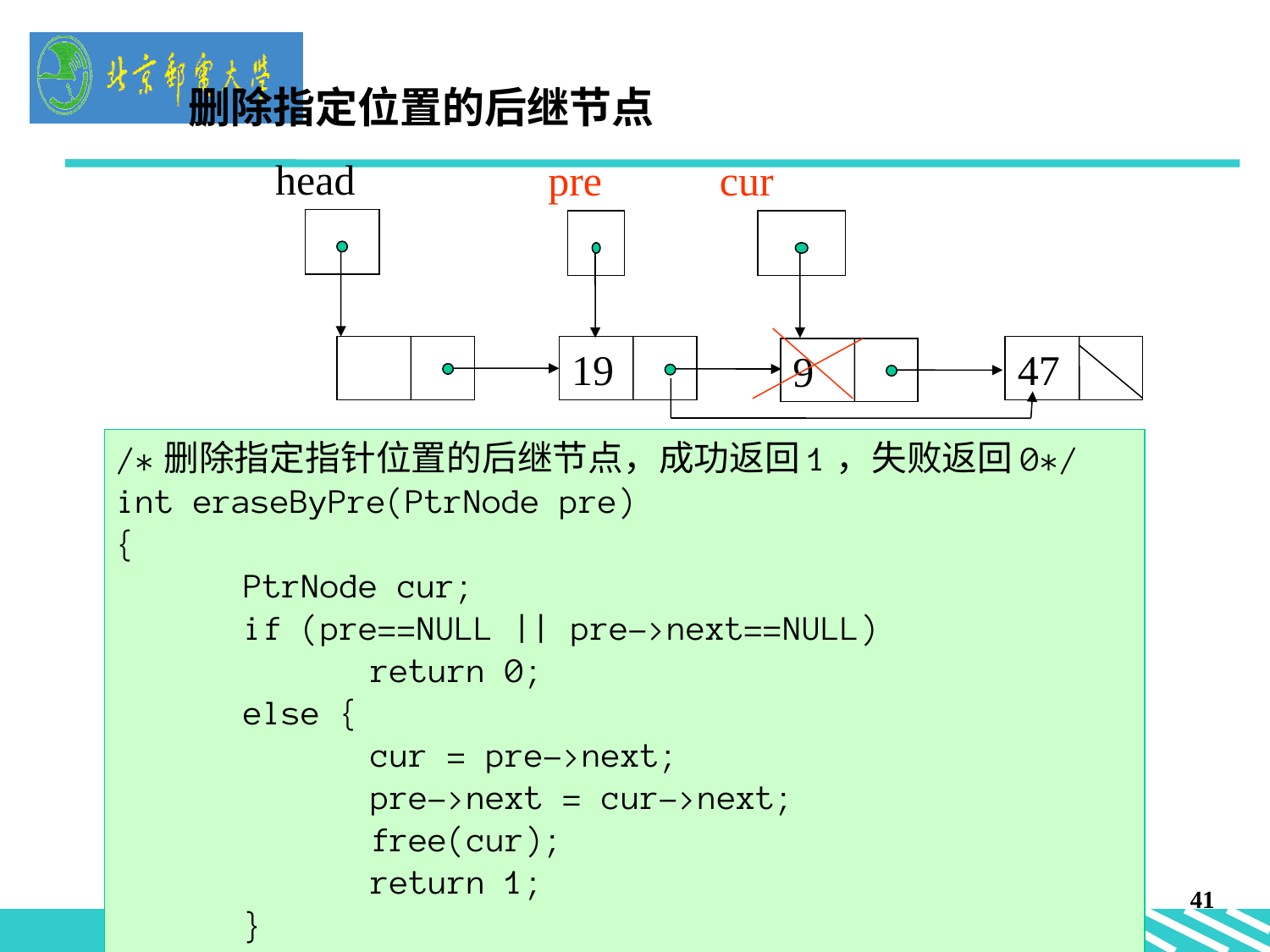

删除指定位置的后继节点
head

pre

cur

19

47

9

/*删除指定指针位置的后继节点，成功返回1，失败返回0*/
int eraseByPre(PtrNode pre)
{
	PtrNode cur;
	if (pre==NULL || pre->next==NULL)
		return 0;
   	else {
		cur = pre->next;
        	pre->next = cur->next;
		free(cur);
		return 1;
	}
}
41